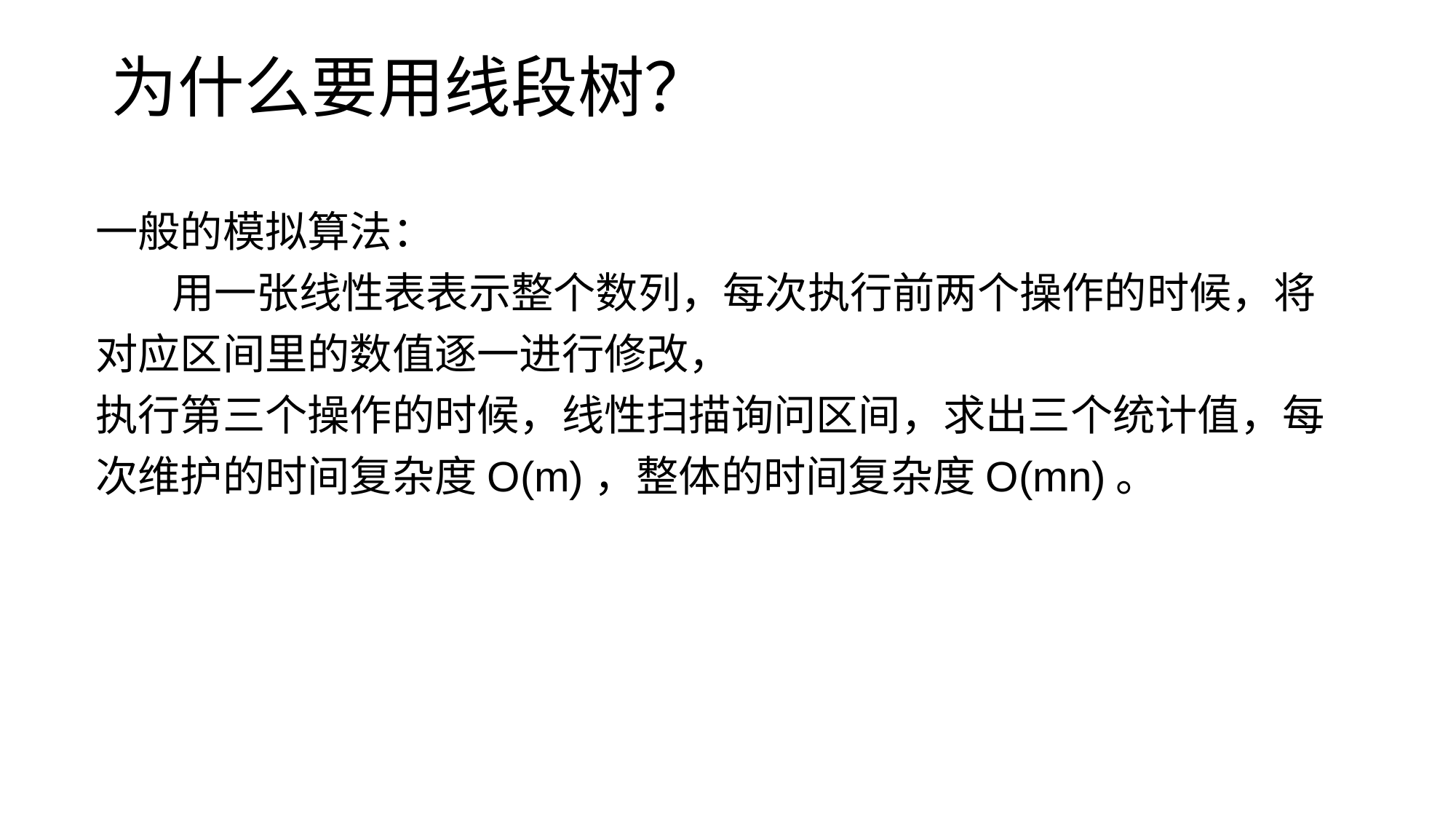

# 为什么要用线段树？
一般的模拟算法：
       用一张线性表表示整个数列，每次执行前两个操作的时候，将对应区间里的数值逐一进行修改，
执行第三个操作的时候，线性扫描询问区间，求出三个统计值，每次维护的时间复杂度O(m)，整体的时间复杂度O(mn)。